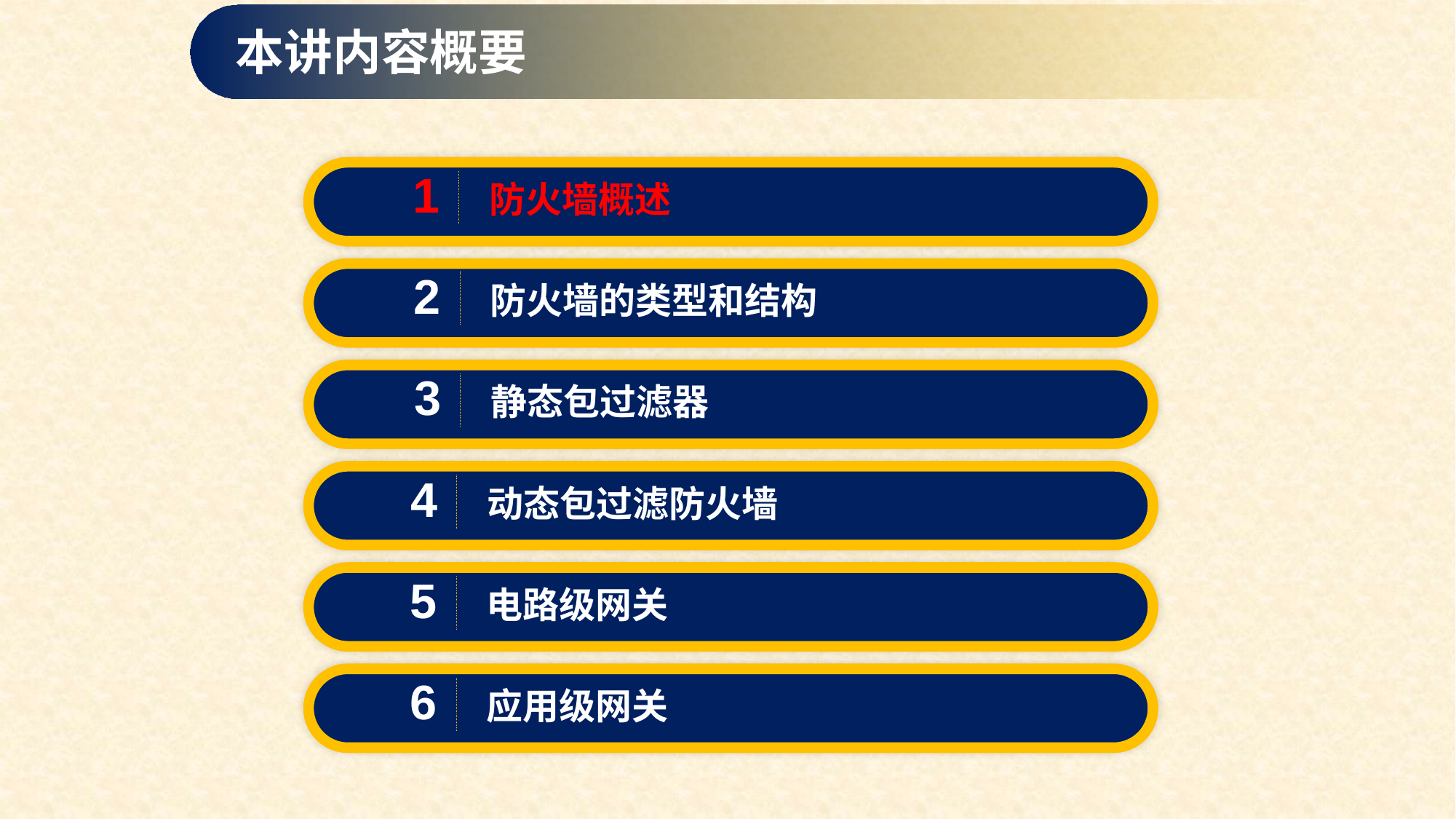

本讲内容概要
1    防火墙概述

2    防火墙的类型和结构

3    静态包过滤器

4    动态包过滤防火墙

5    电路级网关

6    应用级网关